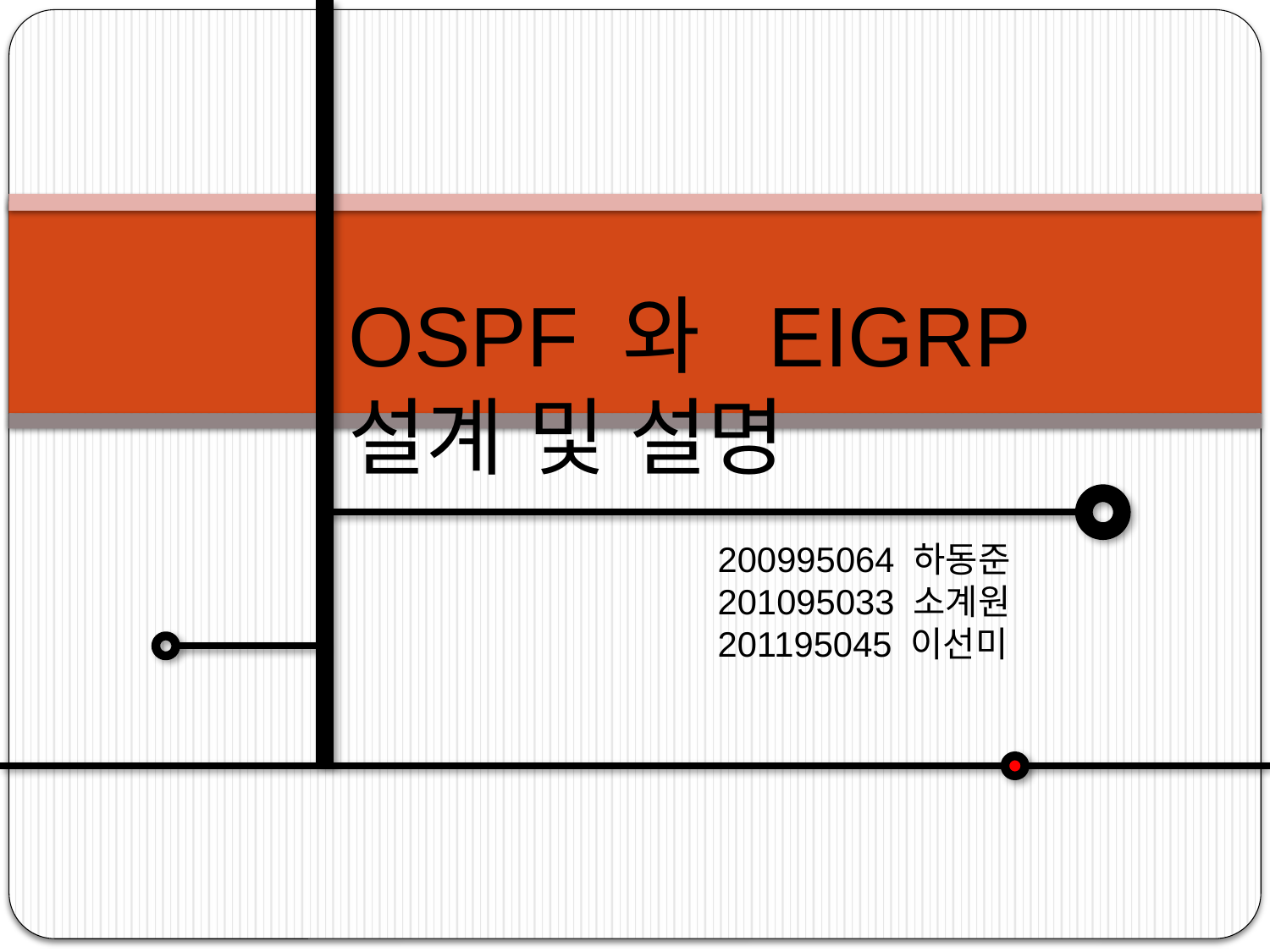

OSPF 와  EIGRP
설계 및 설명

200995064 하동준
201095033 소계원
201195045 이선미